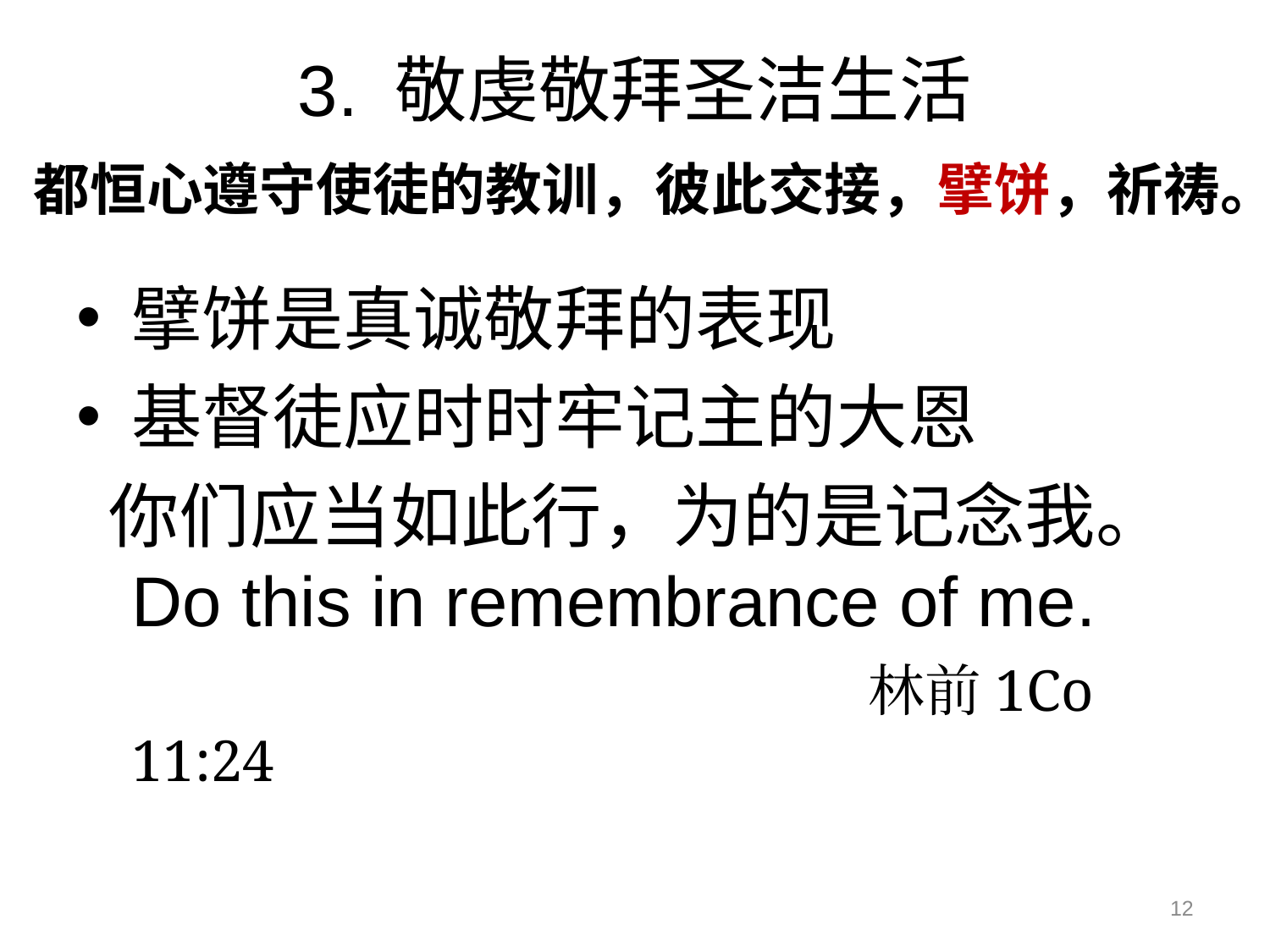

# 3. 敬虔敬拜圣洁生活
都恒心遵守使徒的教训，彼此交接，擘饼，祈祷。

擘饼是真诚敬拜的表现
基督徒应时时牢记主的大恩
 你们应当如此行，为的是记念我。  Do this in remembrance of me.
					  林前1Co 11:24
12